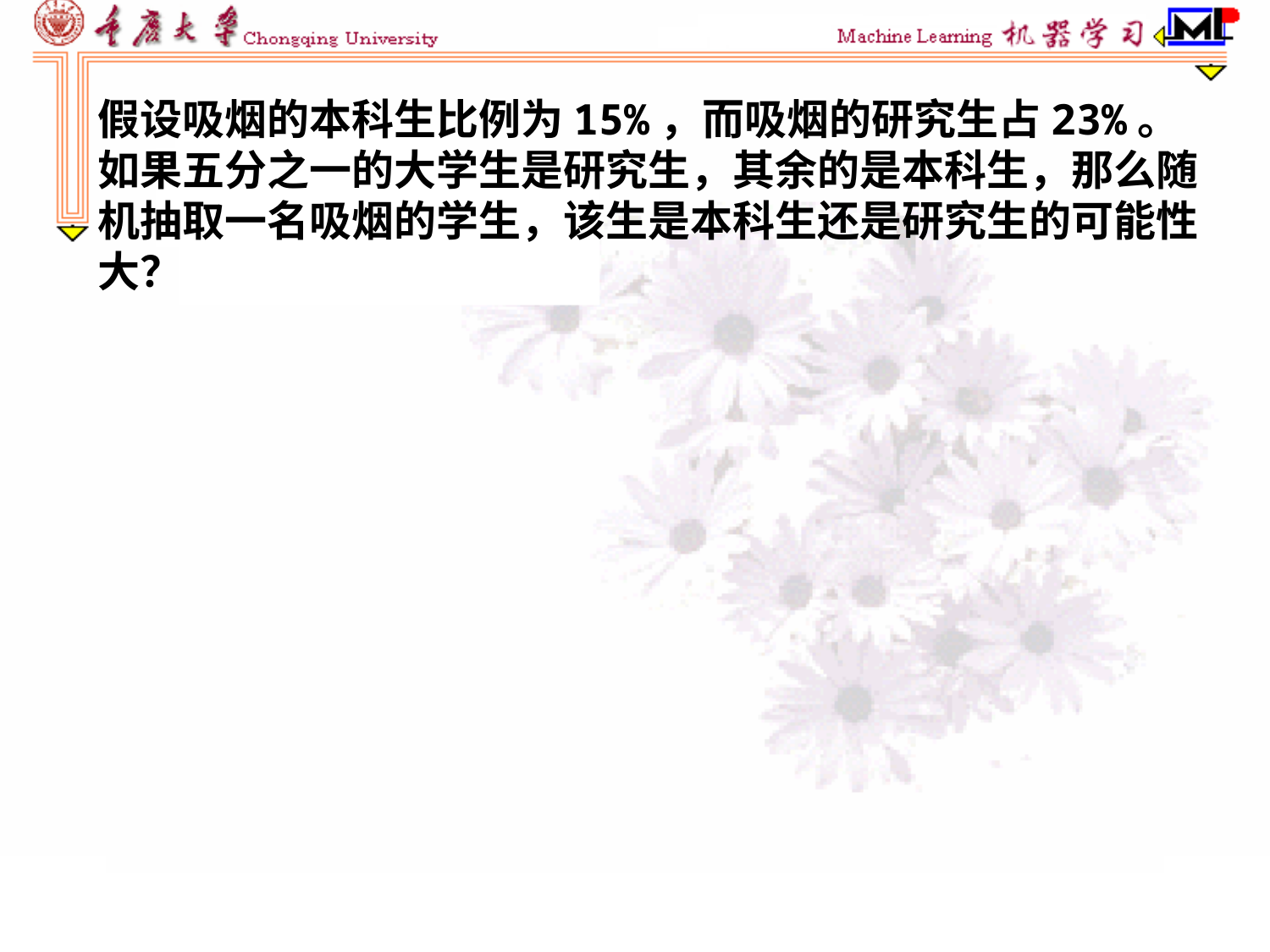

假设吸烟的本科生比例为15%，而吸烟的研究生占23%。如果五分之一的大学生是研究生，其余的是本科生，那么随机抽取一名吸烟的学生，该生是本科生还是研究生的可能性大？